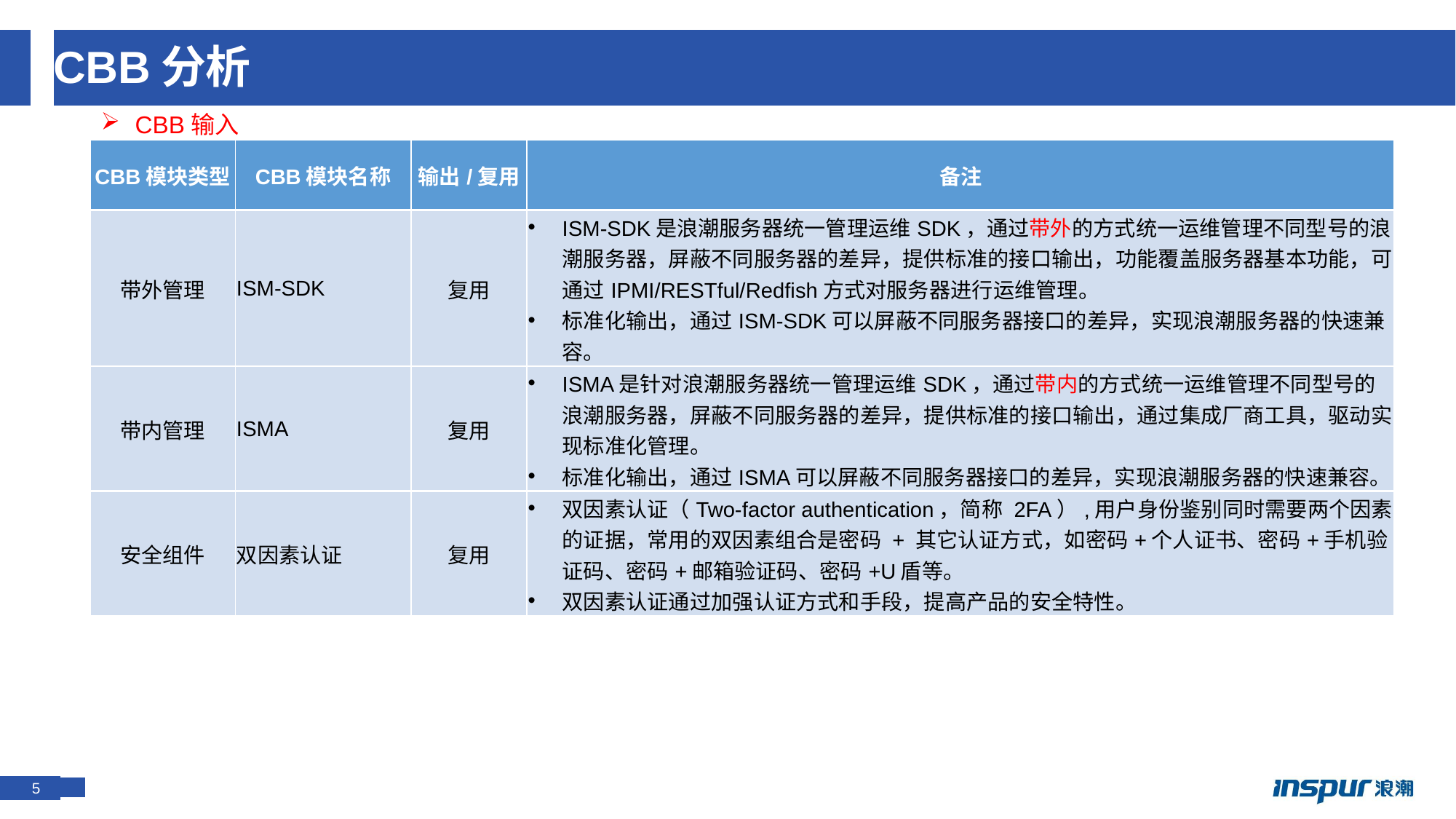

# CBB分析
CBB输入
| CBB模块类型 | CBB模块名称 | 输出/复用 | 备注 |
| --- | --- | --- | --- |
| 带外管理 | ISM-SDK | 复用 | ISM-SDK是浪潮服务器统一管理运维SDK，通过带外的方式统一运维管理不同型号的浪潮服务器，屏蔽不同服务器的差异，提供标准的接口输出，功能覆盖服务器基本功能，可通过IPMI/RESTful/Redfish方式对服务器进行运维管理。 标准化输出，通过ISM-SDK可以屏蔽不同服务器接口的差异，实现浪潮服务器的快速兼容。 |
| 带内管理 | ISMA | 复用 | ISMA是针对浪潮服务器统一管理运维SDK，通过带内的方式统一运维管理不同型号的浪潮服务器，屏蔽不同服务器的差异，提供标准的接口输出，通过集成厂商工具，驱动实现标准化管理。 标准化输出，通过ISMA可以屏蔽不同服务器接口的差异，实现浪潮服务器的快速兼容。 |
| 安全组件 | 双因素认证 | 复用 | 双因素认证（Two-factor authentication，简称 2FA）,用户身份鉴别同时需要两个因素的证据，常用的双因素组合是密码 + 其它认证方式，如密码+个人证书、密码+手机验证码、密码+邮箱验证码、密码+U盾等。 双因素认证通过加强认证方式和手段，提高产品的安全特性。 |